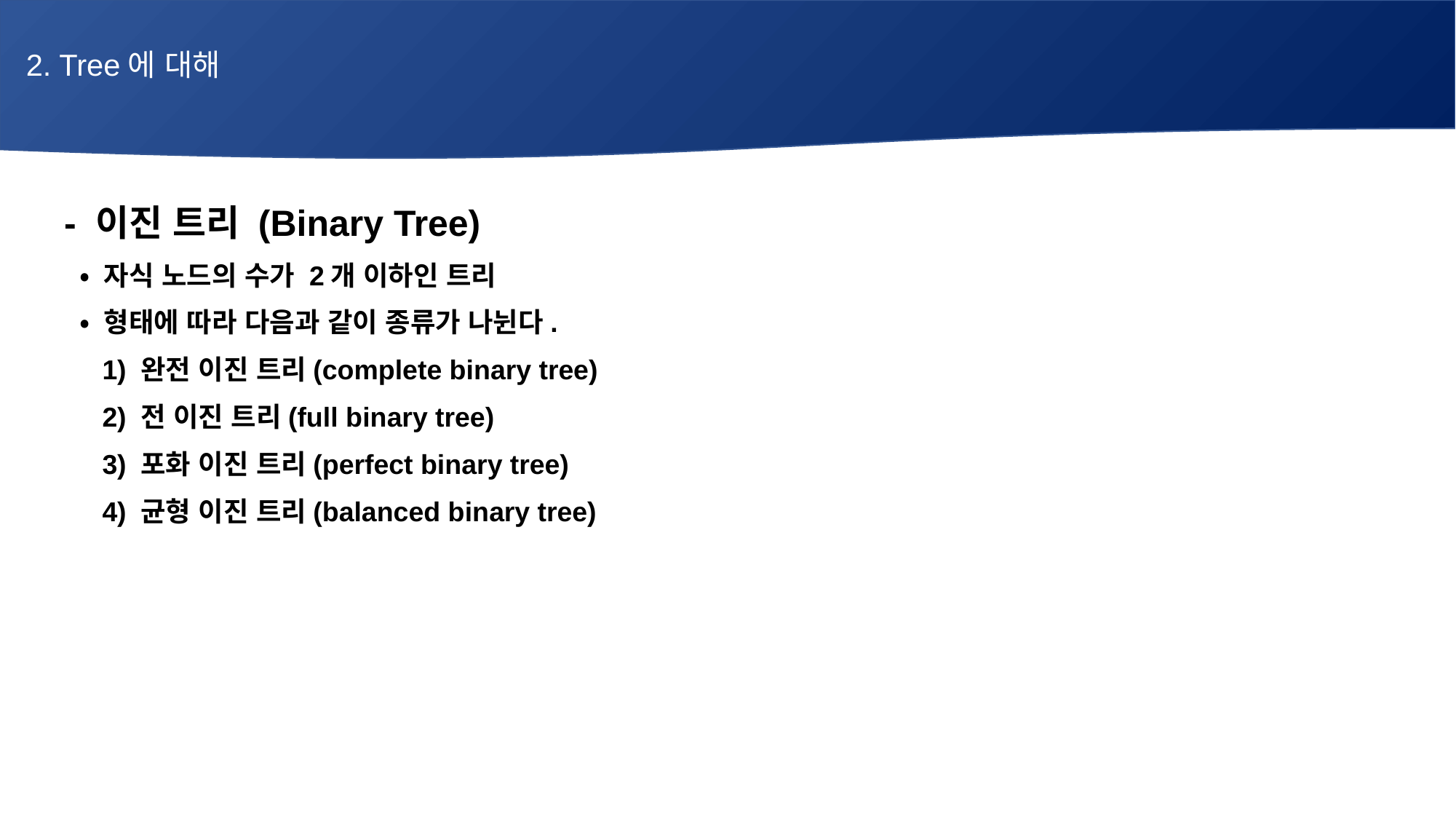

2. Tree에 대해
# 매주 1 과제 LV2
- 이진 트리 (Binary Tree)
  • 자식 노드의 수가 2개 이하인 트리
  • 형태에 따라 다음과 같이 종류가 나뉜다.
     1) 완전 이진 트리(complete binary tree)
     2) 전 이진 트리(full binary tree)
     3) 포화 이진 트리(perfect binary tree)
     4) 균형 이진 트리(balanced binary tree)